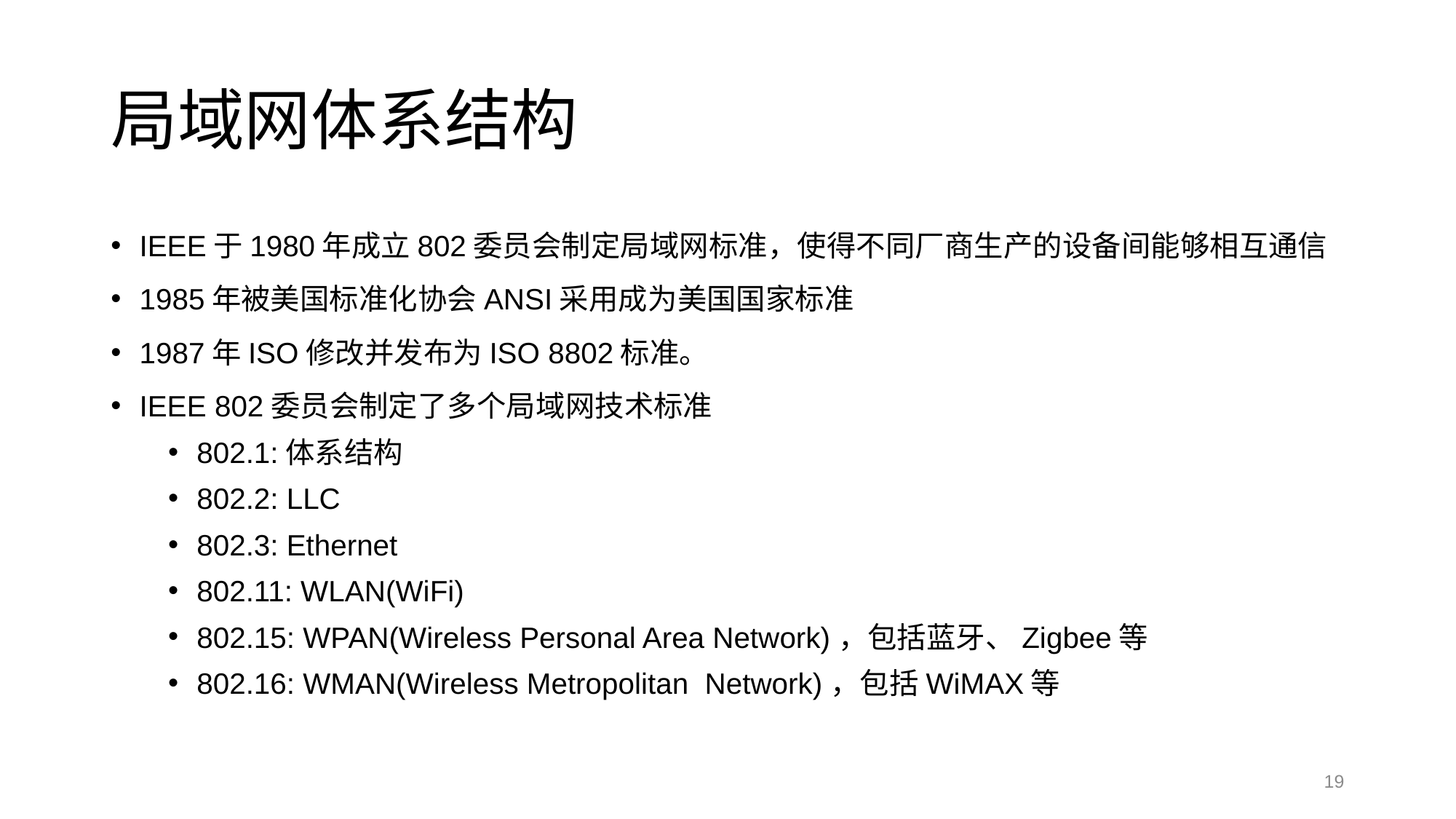

# 局域网体系结构
IEEE于1980年成立802委员会制定局域网标准，使得不同厂商生产的设备间能够相互通信
1985年被美国标准化协会ANSI采用成为美国国家标准
1987年ISO修改并发布为ISO 8802标准。
IEEE 802委员会制定了多个局域网技术标准
802.1:体系结构
802.2: LLC
802.3: Ethernet
802.11: WLAN(WiFi)
802.15: WPAN(Wireless Personal Area Network)，包括蓝牙、Zigbee等
802.16: WMAN(Wireless Metropolitan  Network)，包括WiMAX等

19